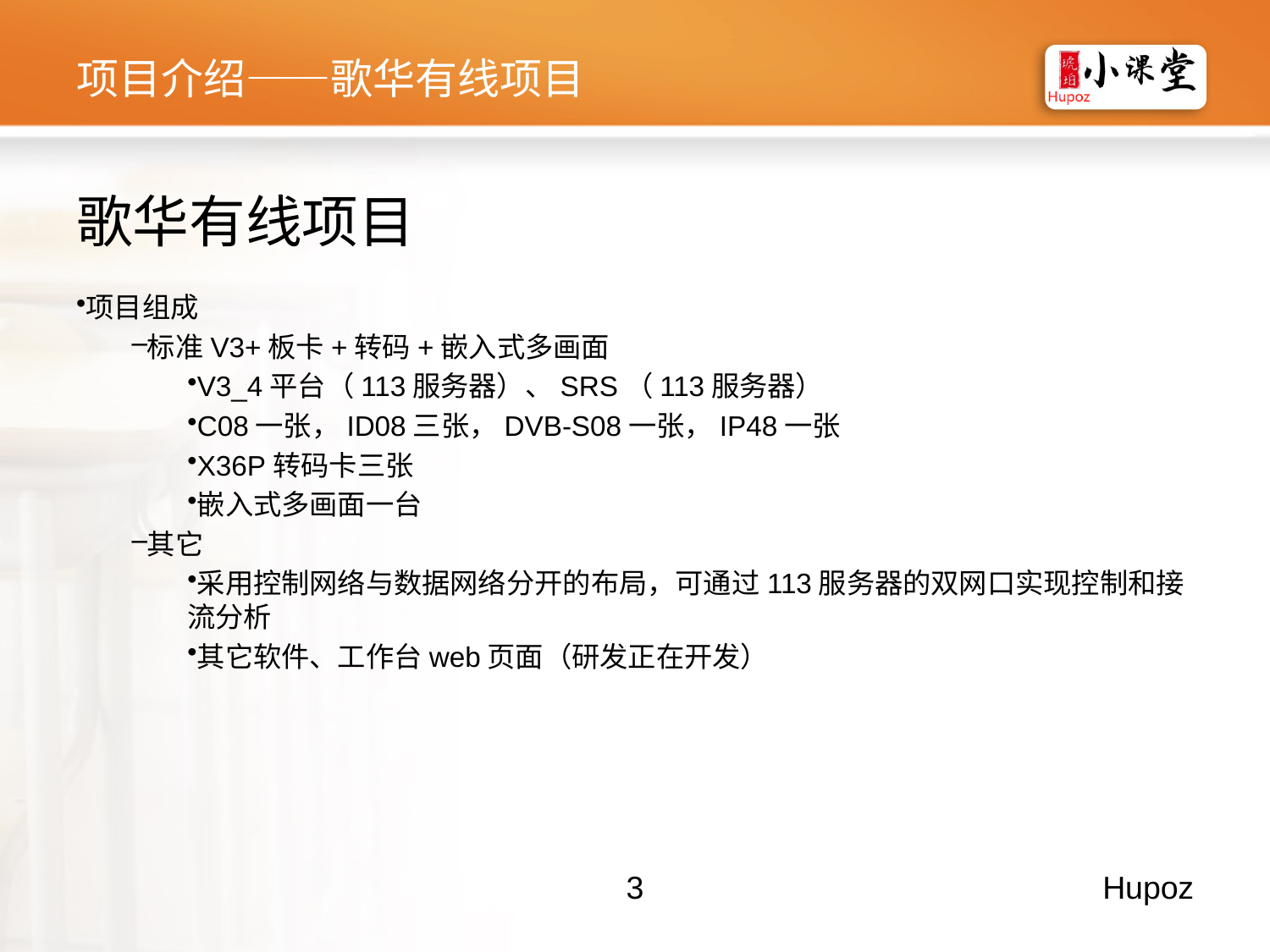

# 项目介绍——歌华有线项目
歌华有线项目

项目组成
标准V3+板卡+转码+嵌入式多画面
V3_4平台（113服务器）、SRS（113服务器）
C08一张，ID08三张，DVB-S08一张，IP48一张
X36P转码卡三张
嵌入式多画面一台
其它
采用控制网络与数据网络分开的布局，可通过113服务器的双网口实现控制和接流分析
其它软件、工作台web页面（研发正在开发）